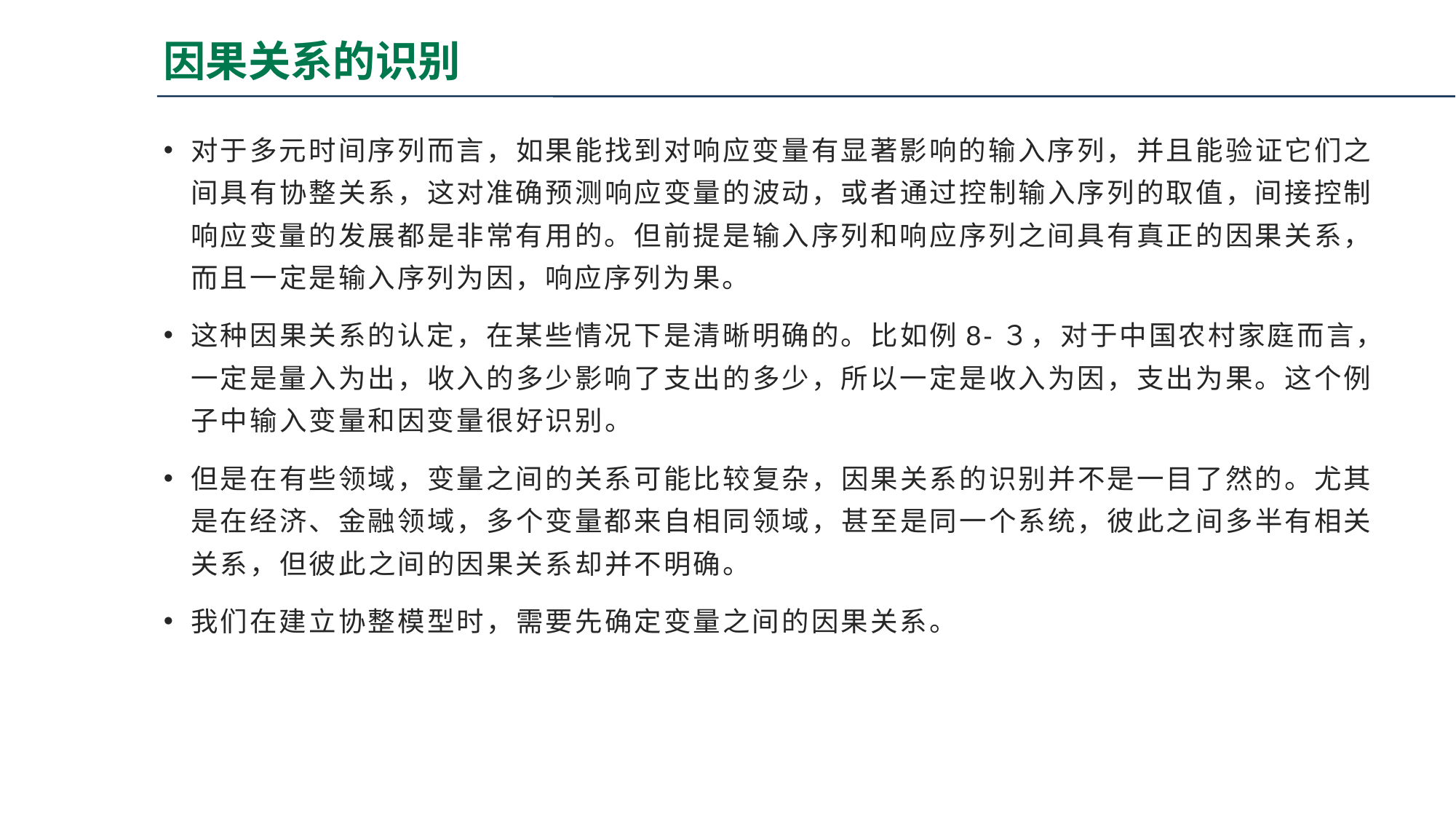

# 因果关系的识别
对于多元时间序列而言，如果能找到对响应变量有显著影响的输入序列，并且能验证它们之间具有协整关系，这对准确预测响应变量的波动，或者通过控制输入序列的取值，间接控制响应变量的发展都是非常有用的。但前提是输入序列和响应序列之间具有真正的因果关系，而且一定是输入序列为因，响应序列为果。
这种因果关系的认定，在某些情况下是清晰明确的。比如例8-３，对于中国农村家庭而言，一定是量入为出，收入的多少影响了支出的多少，所以一定是收入为因，支出为果。这个例子中输入变量和因变量很好识别。
但是在有些领域，变量之间的关系可能比较复杂，因果关系的识别并不是一目了然的。尤其是在经济、金融领域，多个变量都来自相同领域，甚至是同一个系统，彼此之间多半有相关关系，但彼此之间的因果关系却并不明确。
我们在建立协整模型时，需要先确定变量之间的因果关系。